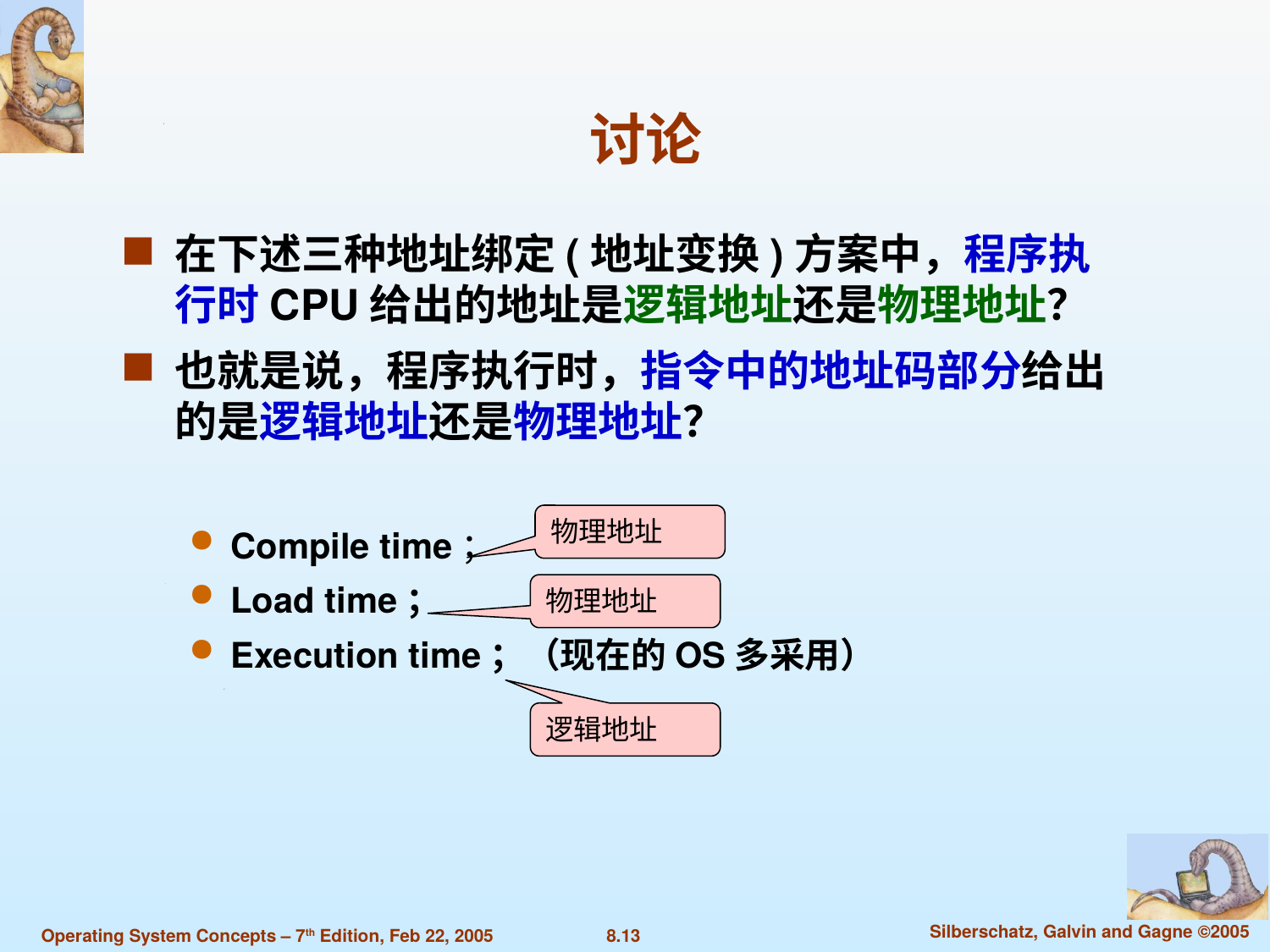

讨论
在下述三种地址绑定(地址变换)方案中，程序执行时CPU给出的地址是逻辑地址还是物理地址？
也就是说，程序执行时，指令中的地址码部分给出的是逻辑地址还是物理地址？

Compile time；
Load time；
Execution time；（现在的OS多采用）
物理地址
物理地址
逻辑地址